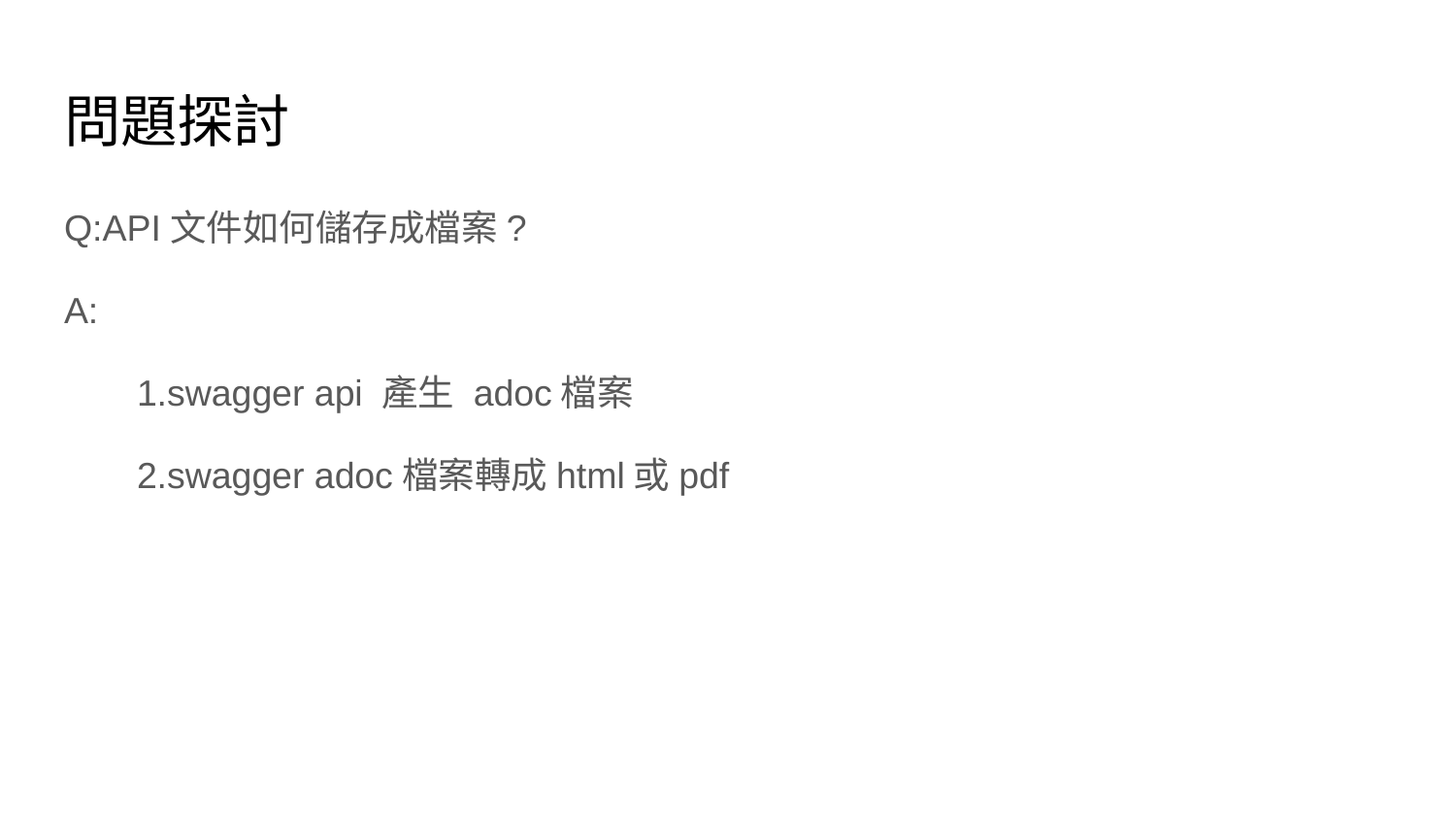

# 問題探討
Q:API文件如何儲存成檔案?
A:
1.swagger api 產生 adoc檔案
2.swagger adoc檔案轉成html或pdf